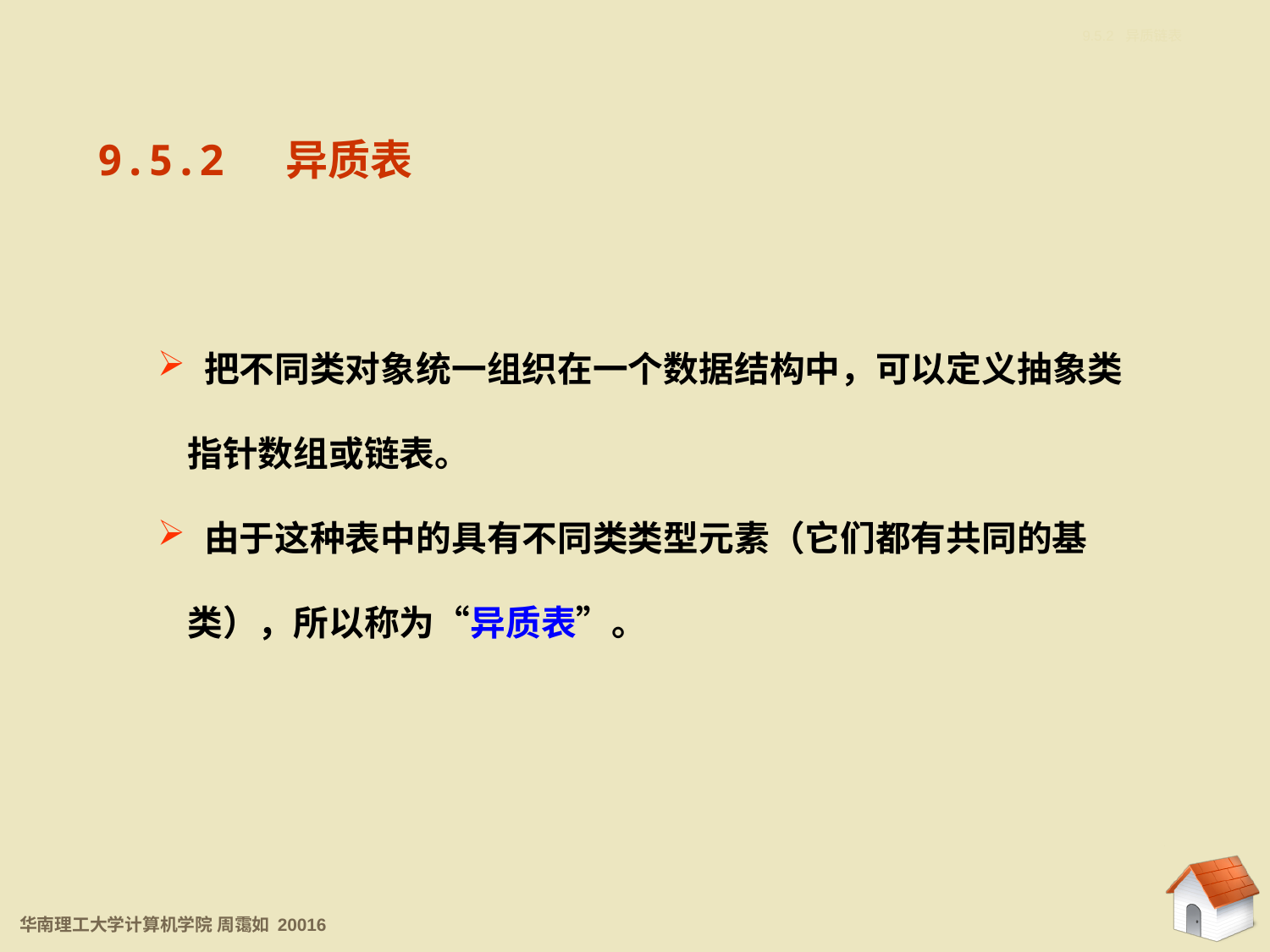

9.5.2  异质链表
9.5.2  异质表
 把不同类对象统一组织在一个数据结构中，可以定义抽象类指针数组或链表。
 由于这种表中的具有不同类类型元素（它们都有共同的基类），所以称为“异质表”。